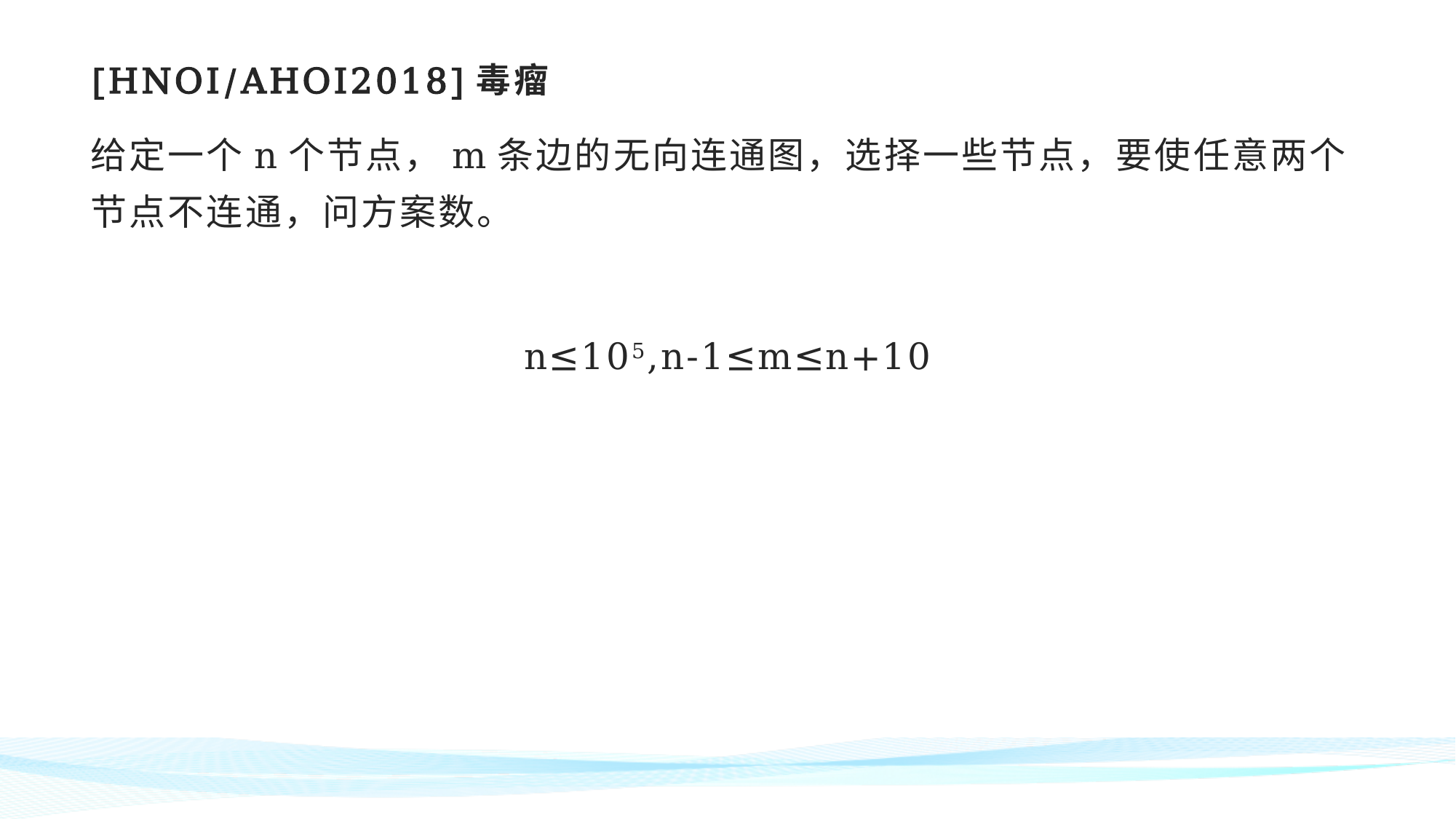

# [HNOI/AHOI2018]毒瘤
给定一个n个节点，m条边的无向连通图，选择一些节点，要使任意两个节点不连通，问方案数。

n≤105,n-1≤m≤n+10